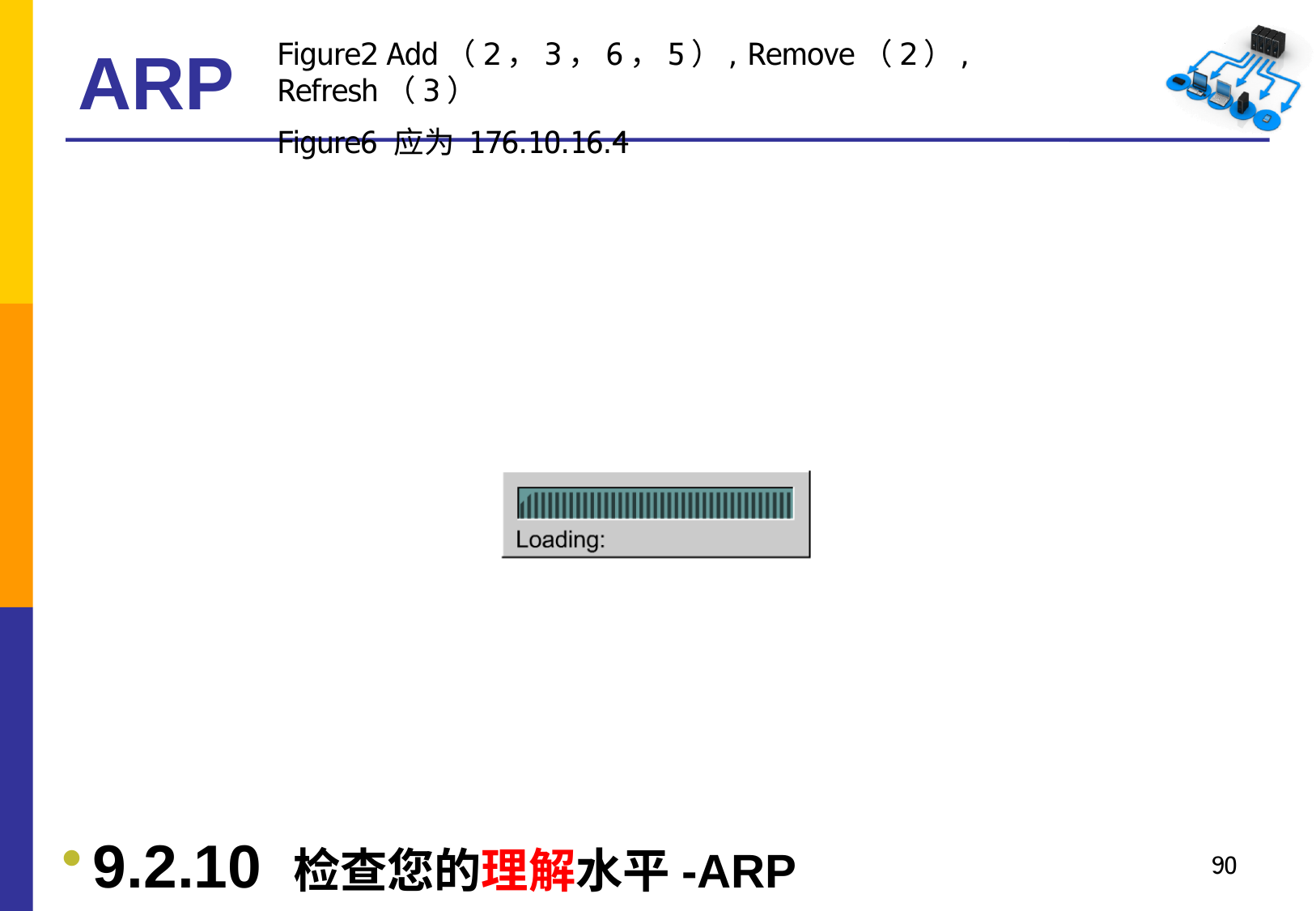

# ARP
Figure2 Add（2，3，6，5）, Remove（2）, Refresh（3）
Figure6 应为 176.10.16.4
9.2.10 检查您的理解水平-ARP
90